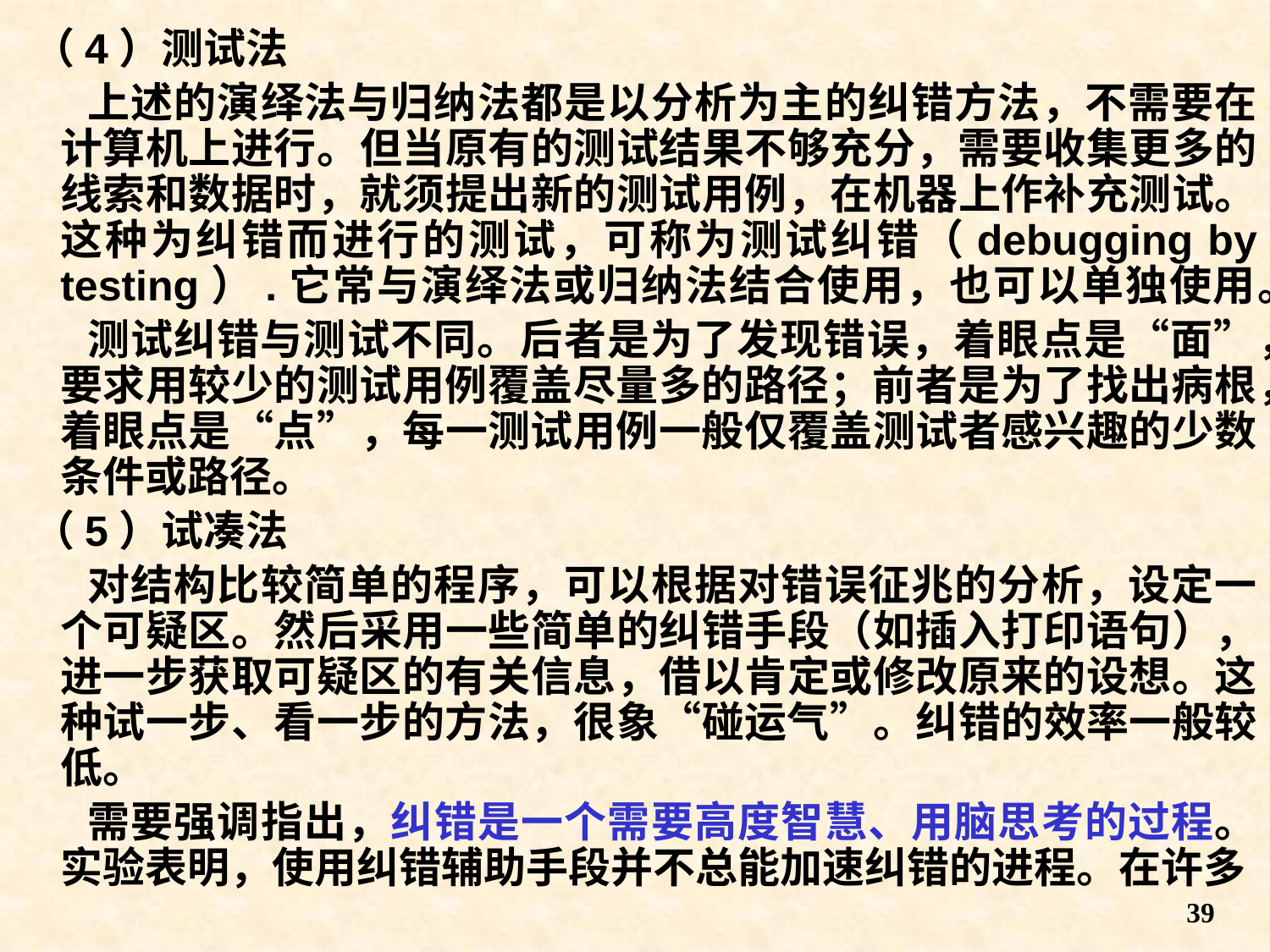

（4）测试法
      上述的演绎法与归纳法都是以分析为主的纠错方法，不需要在计算机上进行。但当原有的测试结果不够充分，需要收集更多的线索和数据时，就须提出新的测试用例，在机器上作补充测试。这种为纠错而进行的测试，可称为测试纠错（debugging by testing）.它常与演绎法或归纳法结合使用，也可以单独使用。
      测试纠错与测试不同。后者是为了发现错误，着眼点是“面”，要求用较少的测试用例覆盖尽量多的路径；前者是为了找出病根，着眼点是“点”，每一测试用例一般仅覆盖测试者感兴趣的少数条件或路径。
 （5）试凑法
      对结构比较简单的程序，可以根据对错误征兆的分析，设定一个可疑区。然后采用一些简单的纠错手段（如插入打印语句），进一步获取可疑区的有关信息，借以肯定或修改原来的设想。这种试一步、看一步的方法，很象“碰运气”。纠错的效率一般较低。
      需要强调指出，纠错是一个需要高度智慧、用脑思考的过程。实验表明，使用纠错辅助手段并不总能加速纠错的进程。在许多
39